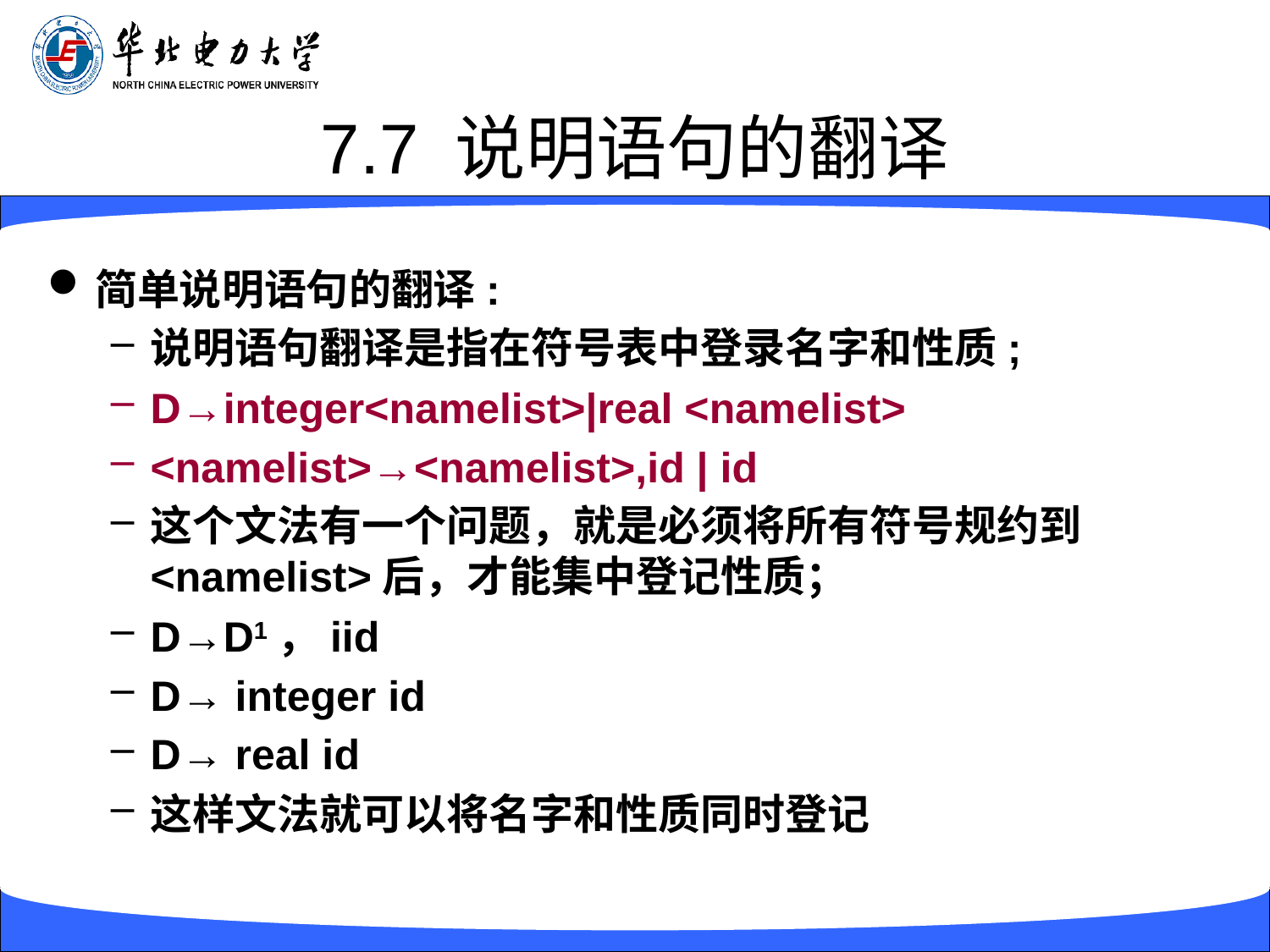

# 7.7 说明语句的翻译
简单说明语句的翻译:
说明语句翻译是指在符号表中登录名字和性质;
D→integer<namelist>|real <namelist>
<namelist>→<namelist>,id | id
这个文法有一个问题，就是必须将所有符号规约到<namelist>后，才能集中登记性质；
D→D1，iid
D→ integer id
D→ real id
这样文法就可以将名字和性质同时登记